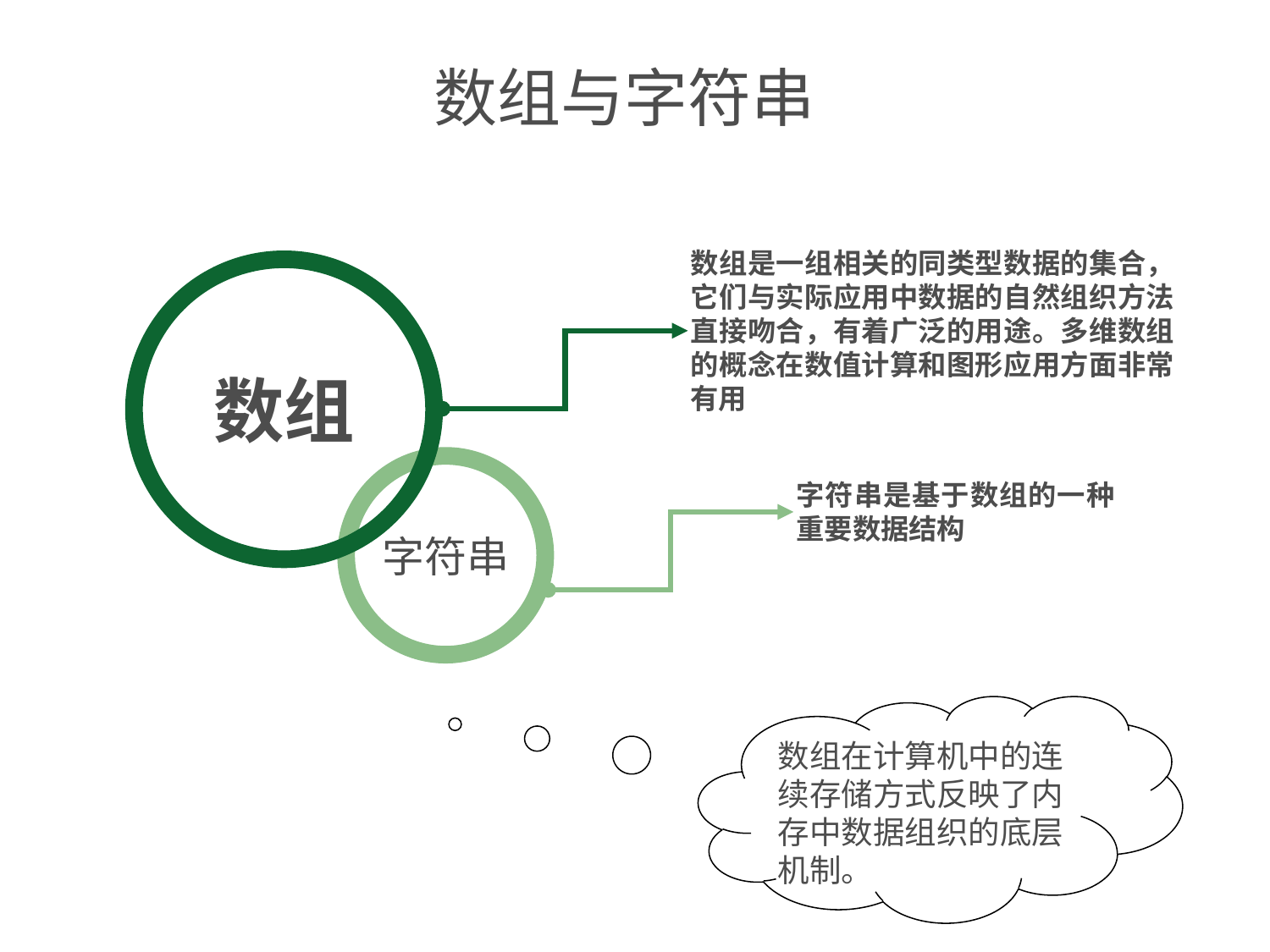

# 数组与字符串
数组是一组相关的同类型数据的集合，它们与实际应用中数据的自然组织方法直接吻合，有着广泛的用途。多维数组的概念在数值计算和图形应用方面非常有用
数组
字符串是基于数组的一种重要数据结构
字符串
数组在计算机中的连续存储方式反映了内存中数据组织的底层机制。
4